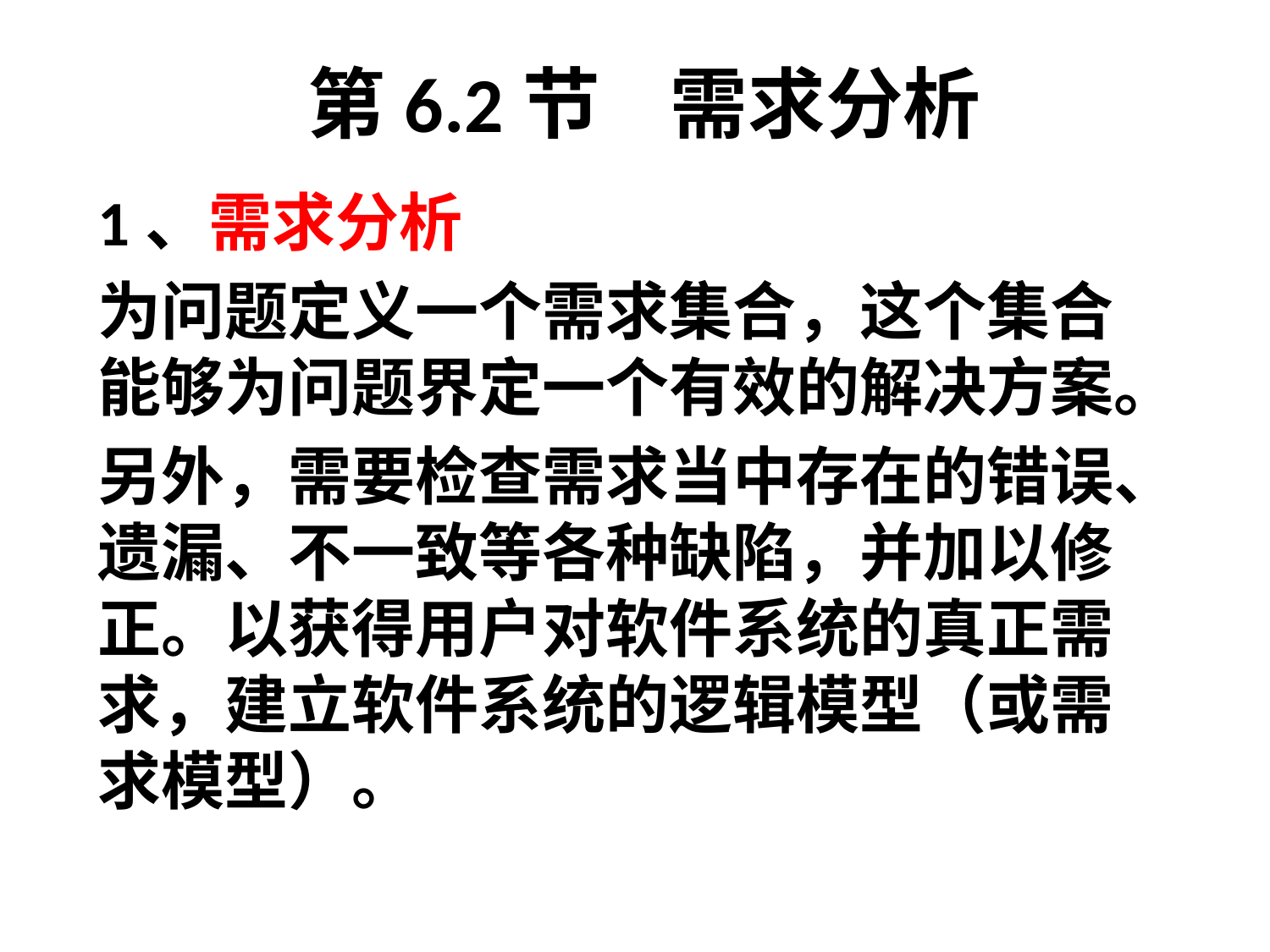

# 第6.2节    需求分析
1、需求分析
为问题定义一个需求集合，这个集合能够为问题界定一个有效的解决方案。
另外，需要检查需求当中存在的错误、遗漏、不一致等各种缺陷，并加以修正。以获得用户对软件系统的真正需求，建立软件系统的逻辑模型（或需求模型）。